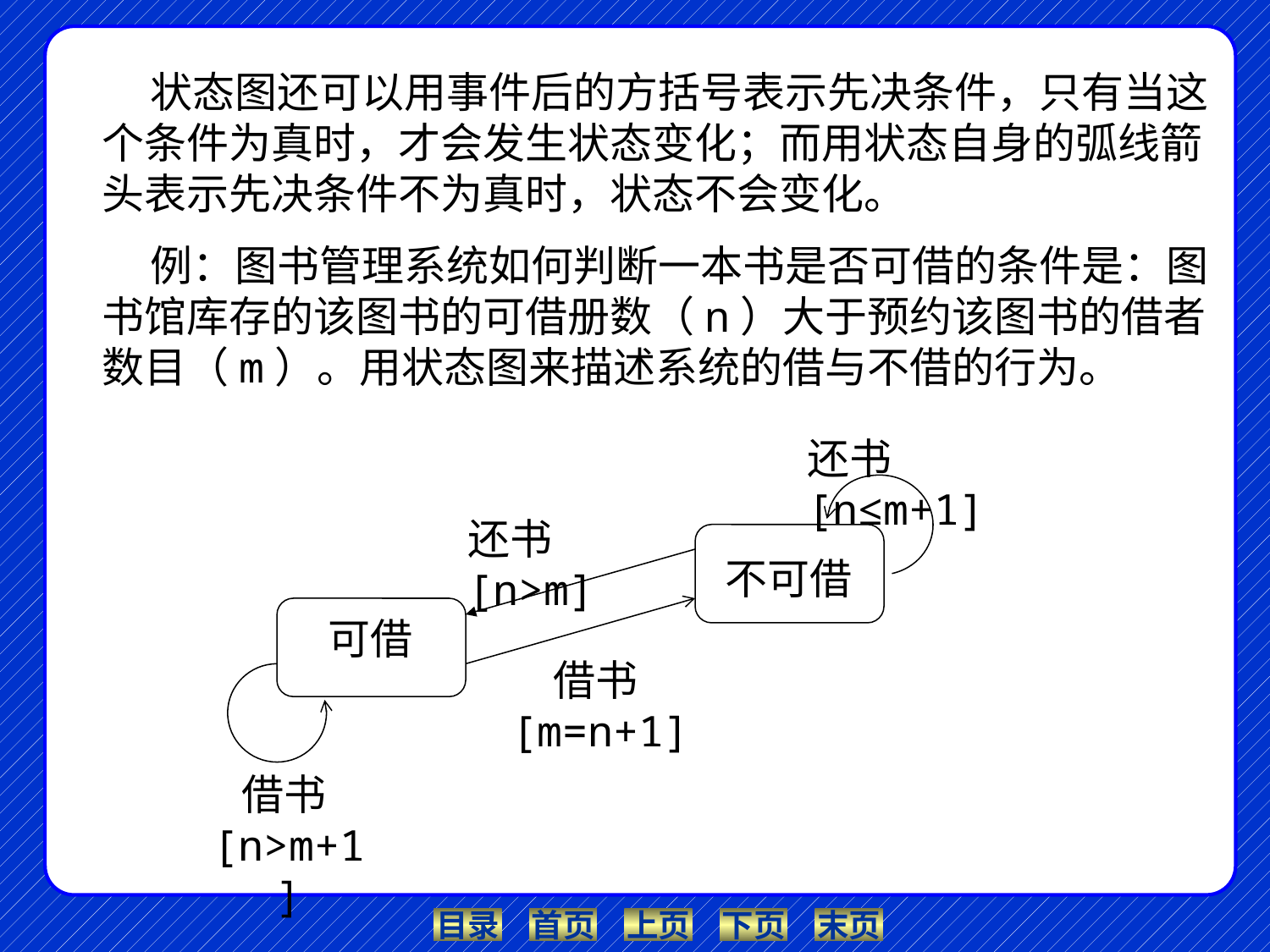

状态图还可以用事件后的方括号表示先决条件，只有当这个条件为真时，才会发生状态变化；而用状态自身的弧线箭头表示先决条件不为真时，状态不会变化。
    例：图书管理系统如何判断一本书是否可借的条件是：图书馆库存的该图书的可借册数（n）大于预约该图书的借者数目（m）。用状态图来描述系统的借与不借的行为。
还书[n≤m+1]

还书[n>m]

不可借

可借
借书[m=n+1]

借书[n>m+1]